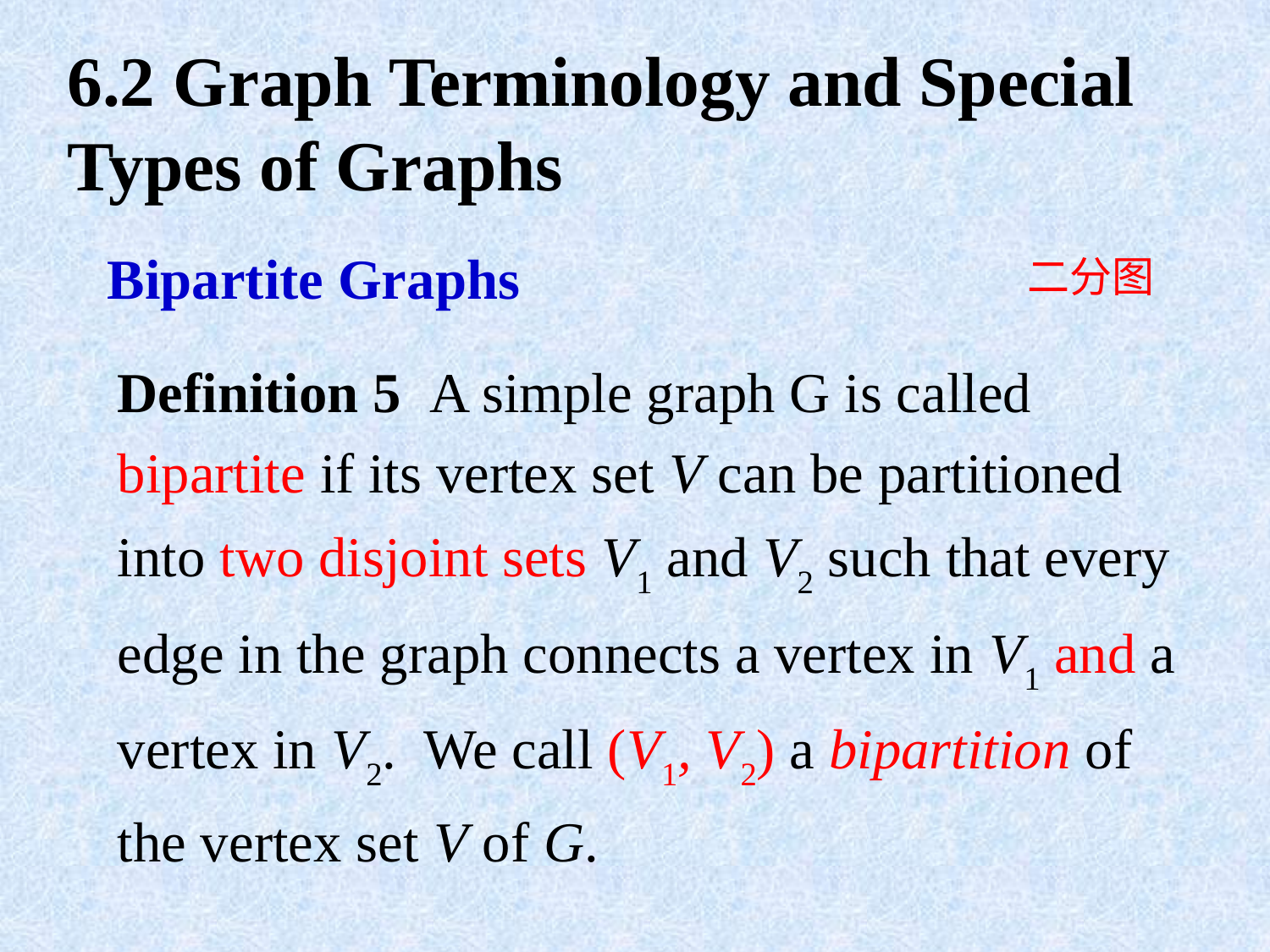

6.2 Graph Terminology and Special Types of Graphs
Bipartite Graphs
二分图
Definition 5  A simple graph G is called bipartite if its vertex set V can be partitioned into two disjoint sets V1 and V2 such that every edge in the graph connects a vertex in V1 and a vertex in V2.  We call (V1, V2) a bipartition of the vertex set V of G.